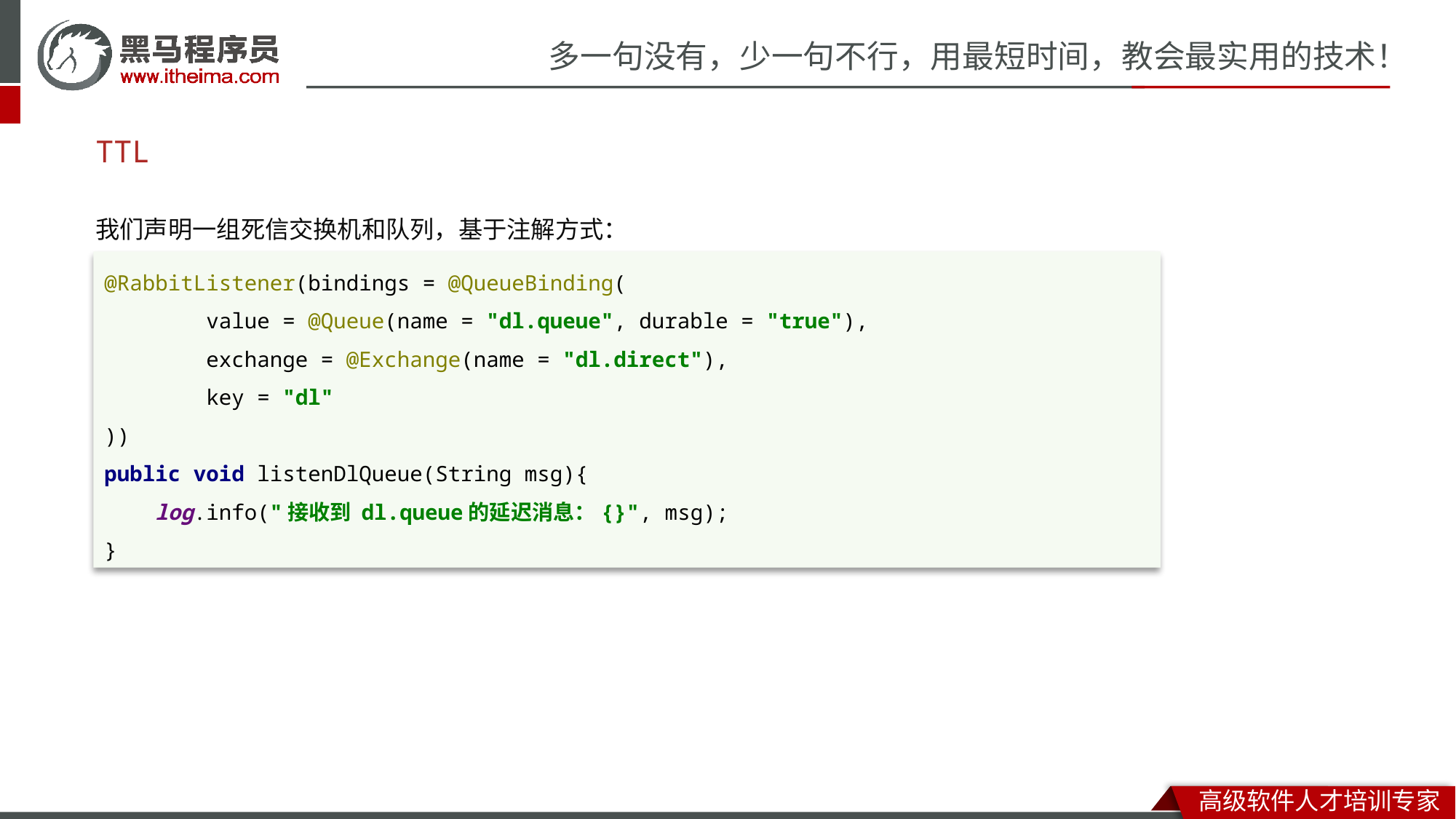

# TTL
我们声明一组死信交换机和队列，基于注解方式：
@RabbitListener(bindings = @QueueBinding(
        value = @Queue(name = "dl.queue", durable = "true"),
        exchange = @Exchange(name = "dl.direct"),
        key = "dl"
))
public void listenDlQueue(String msg){
    log.info("接收到 dl.queue的延迟消息：{}", msg);
}